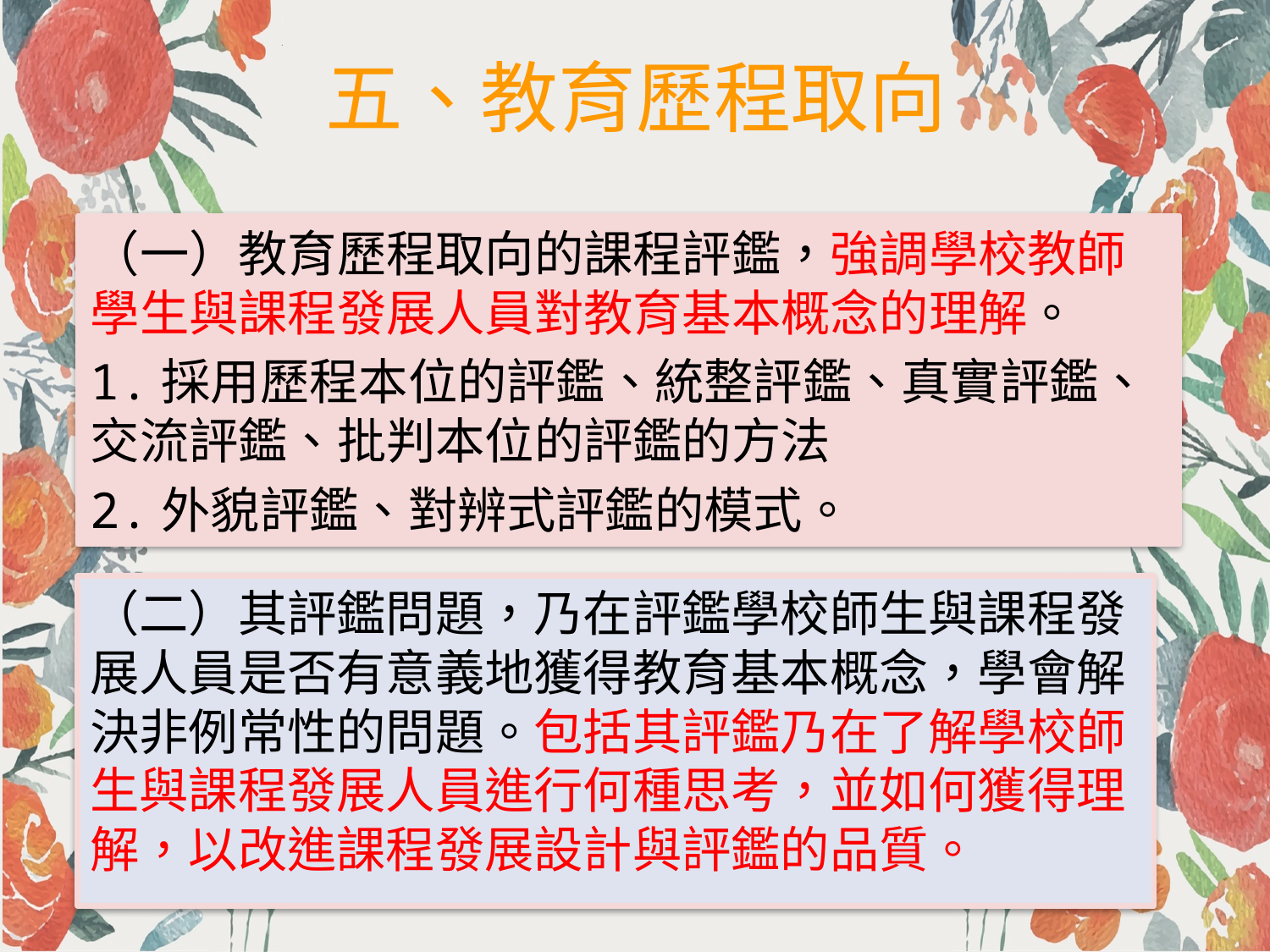

# 五、教育歷程取向
（一）教育歷程取向的課程評鑑，強調學校教師學生與課程發展人員對教育基本概念的理解。
1.採用歷程本位的評鑑、統整評鑑、真實評鑑、交流評鑑、批判本位的評鑑的方法
2.外貌評鑑、對辨式評鑑的模式。
（二）其評鑑問題，乃在評鑑學校師生與課程發展人員是否有意義地獲得教育基本概念，學會解決非例常性的問題。包括其評鑑乃在了解學校師生與課程發展人員進行何種思考，並如何獲得理解，以改進課程發展設計與評鑑的品質。